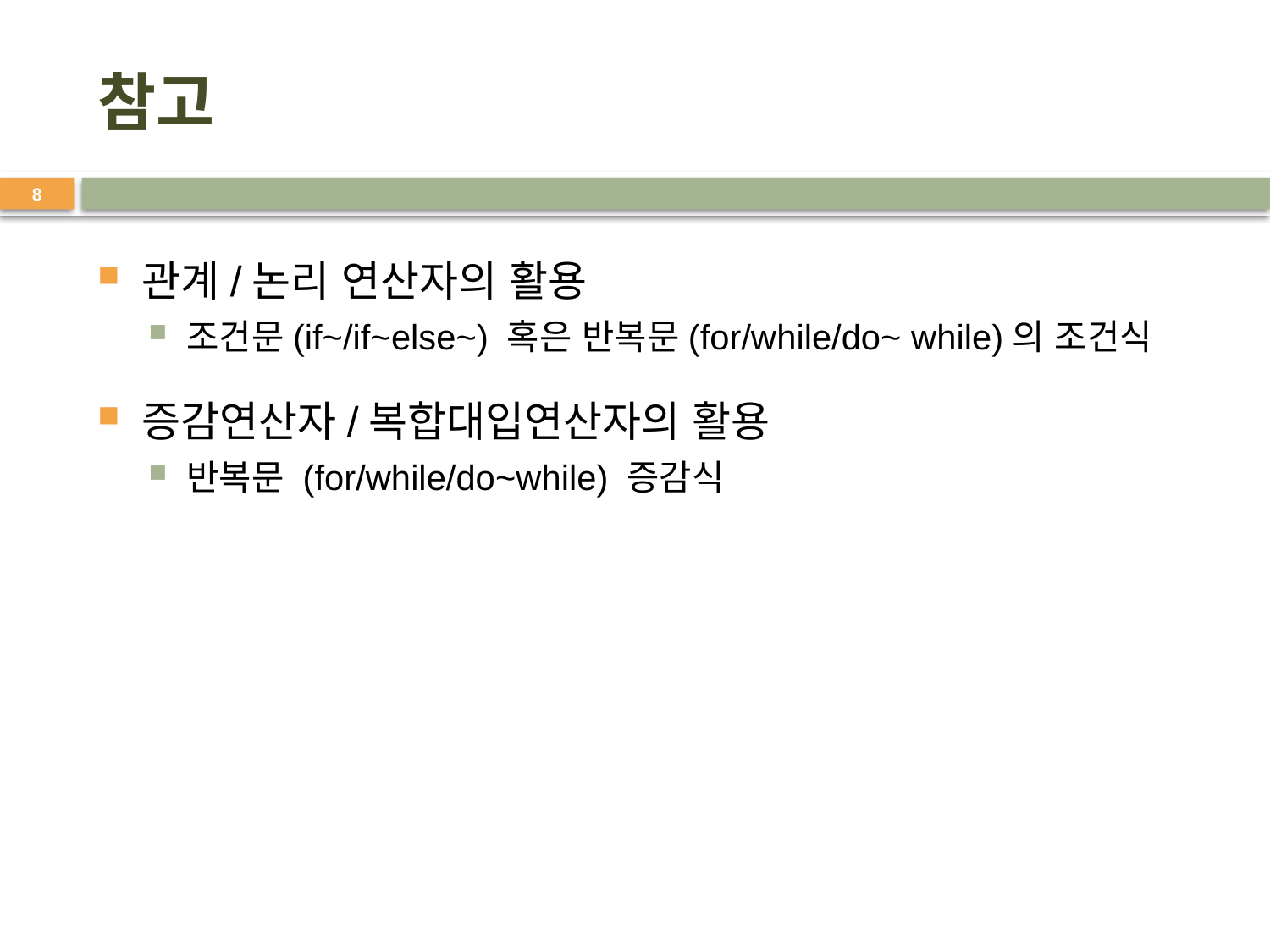

# 참고
8
관계/논리 연산자의 활용
조건문(if~/if~else~) 혹은 반복문(for/while/do~ while)의 조건식
증감연산자/복합대입연산자의 활용
반복문 (for/while/do~while) 증감식